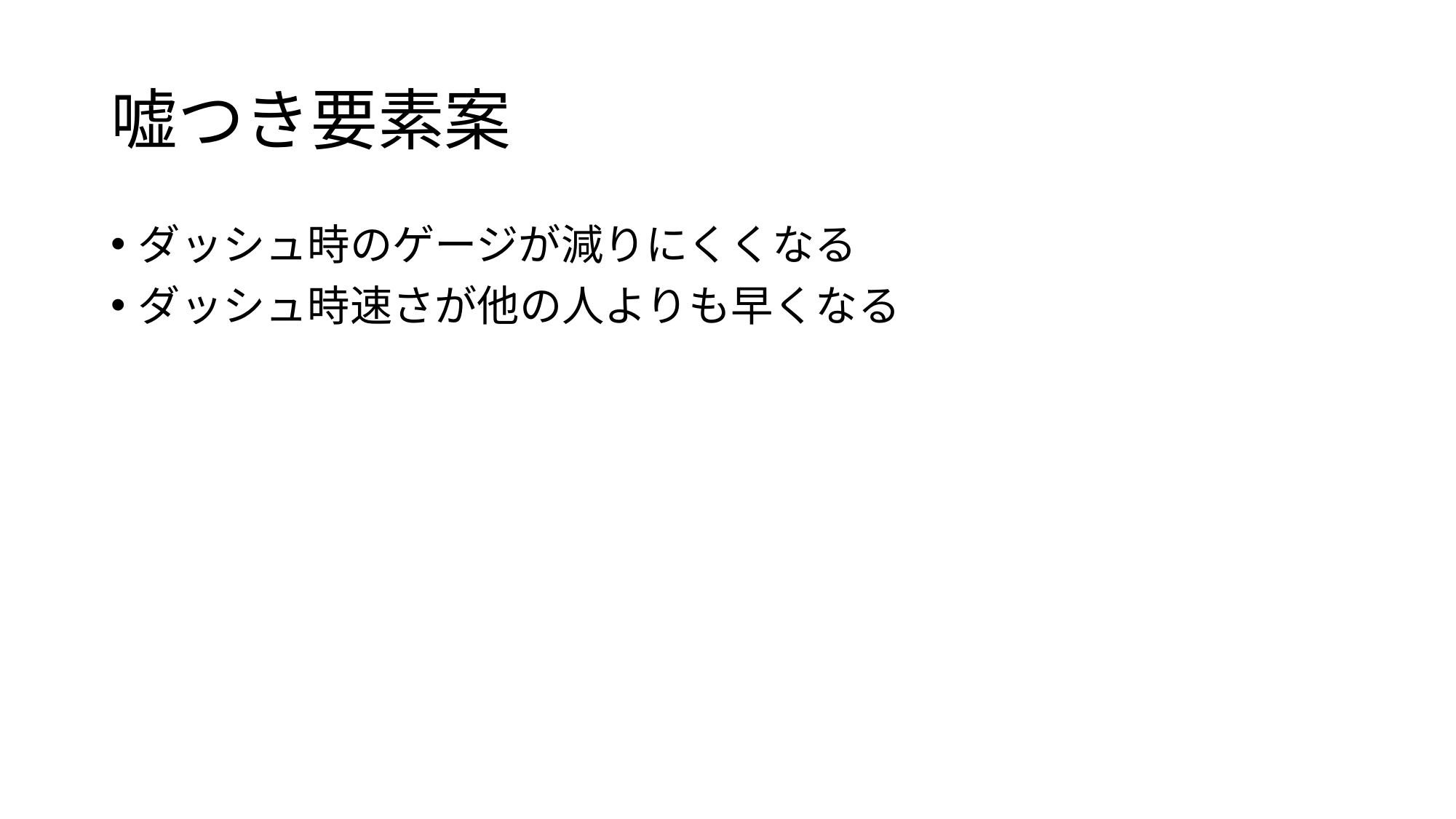

# 嘘つき要素案
ダッシュ時のゲージが減りにくくなる
ダッシュ時速さが他の人よりも早くなる